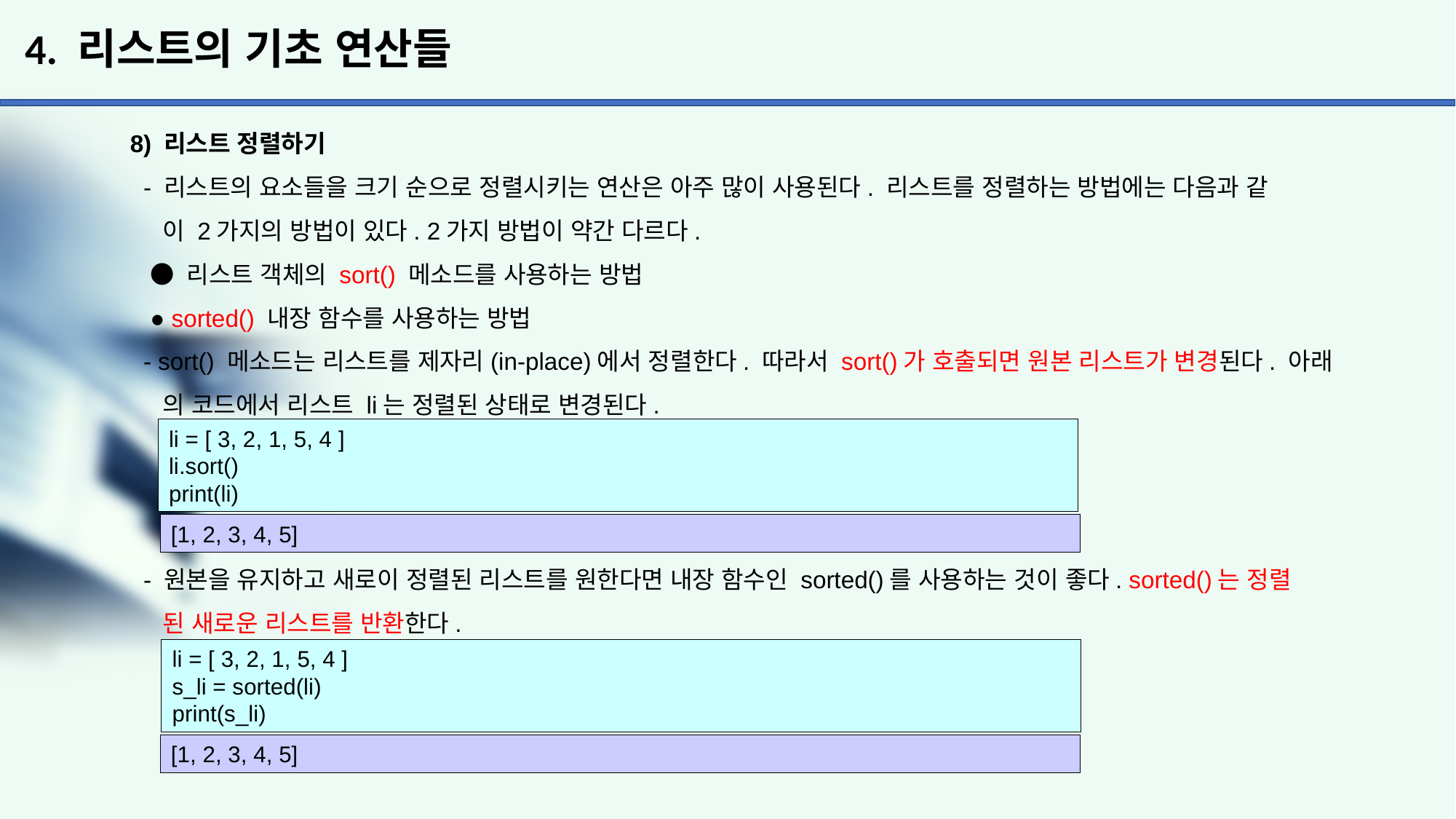

# 4. 리스트의 기초 연산들
8) 리스트 정렬하기
  - 리스트의 요소들을 크기 순으로 정렬시키는 연산은 아주 많이 사용된다. 리스트를 정렬하는 방법에는 다음과 같
    이 2가지의 방법이 있다. 2가지 방법이 약간 다르다.
   ● 리스트 객체의 sort() 메소드를 사용하는 방법
   ● sorted() 내장 함수를 사용하는 방법
  - sort() 메소드는 리스트를 제자리(in-place)에서 정렬한다. 따라서 sort()가 호출되면 원본 리스트가 변경된다. 아래
    의 코드에서 리스트 li는 정렬된 상태로 변경된다.

  - 원본을 유지하고 새로이 정렬된 리스트를 원한다면 내장 함수인 sorted()를 사용하는 것이 좋다. sorted()는 정렬
    된 새로운 리스트를 반환한다.
li = [ 3, 2, 1, 5, 4 ]
li.sort()
print(li)
[1, 2, 3, 4, 5]
li = [ 3, 2, 1, 5, 4 ]
s_li = sorted(li)
print(s_li)
[1, 2, 3, 4, 5]